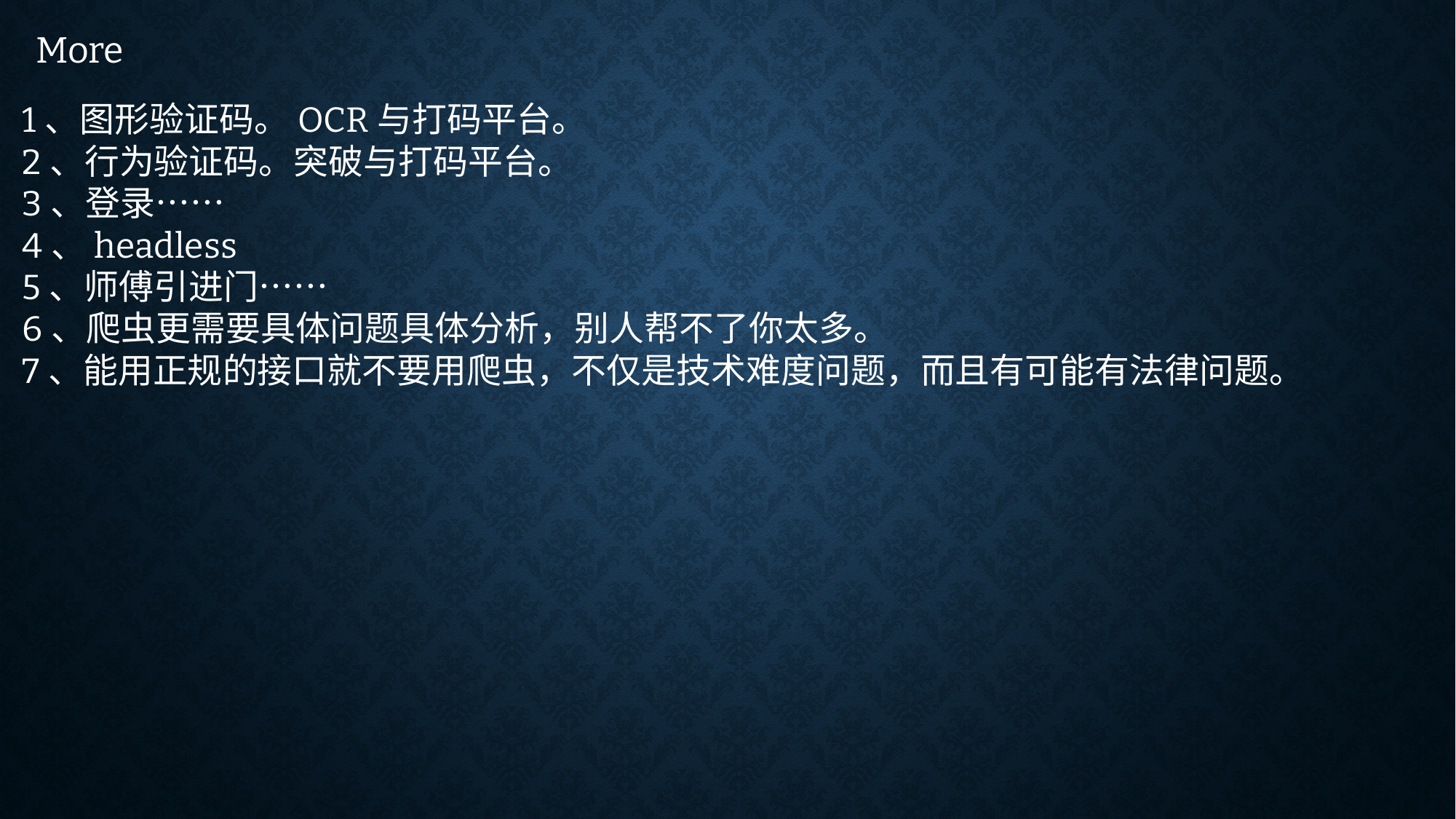

More
1、图形验证码。OCR与打码平台。
2、行为验证码。突破与打码平台。
3、登录……
4、headless
5、师傅引进门……
6、爬虫更需要具体问题具体分析，别人帮不了你太多。
7、能用正规的接口就不要用爬虫，不仅是技术难度问题，而且有可能有法律问题。